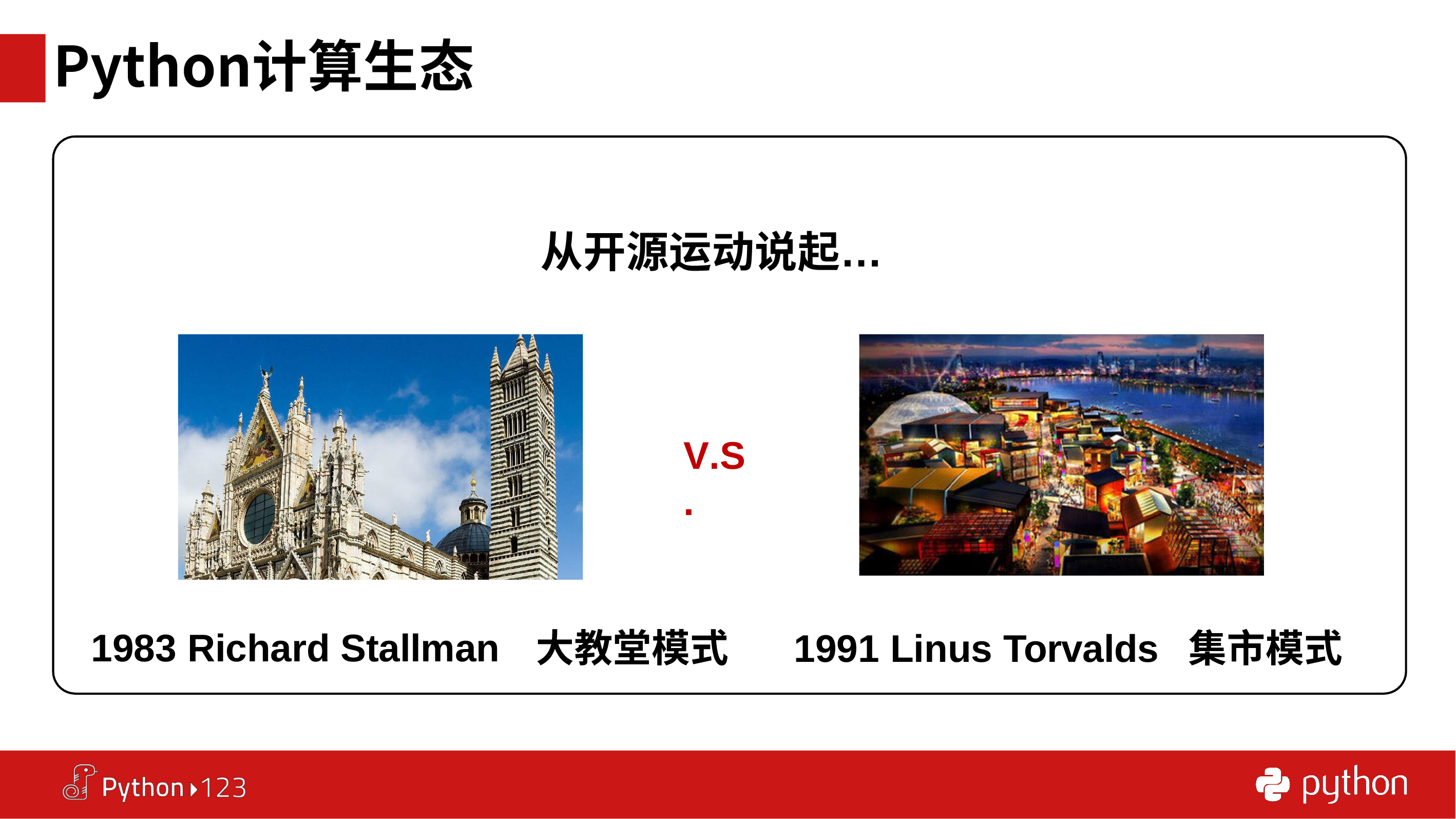

…

V.S.
- 1983, Richard Stallman

大教堂模式

1983 Richard Stallman
1991 Linus Torvalds